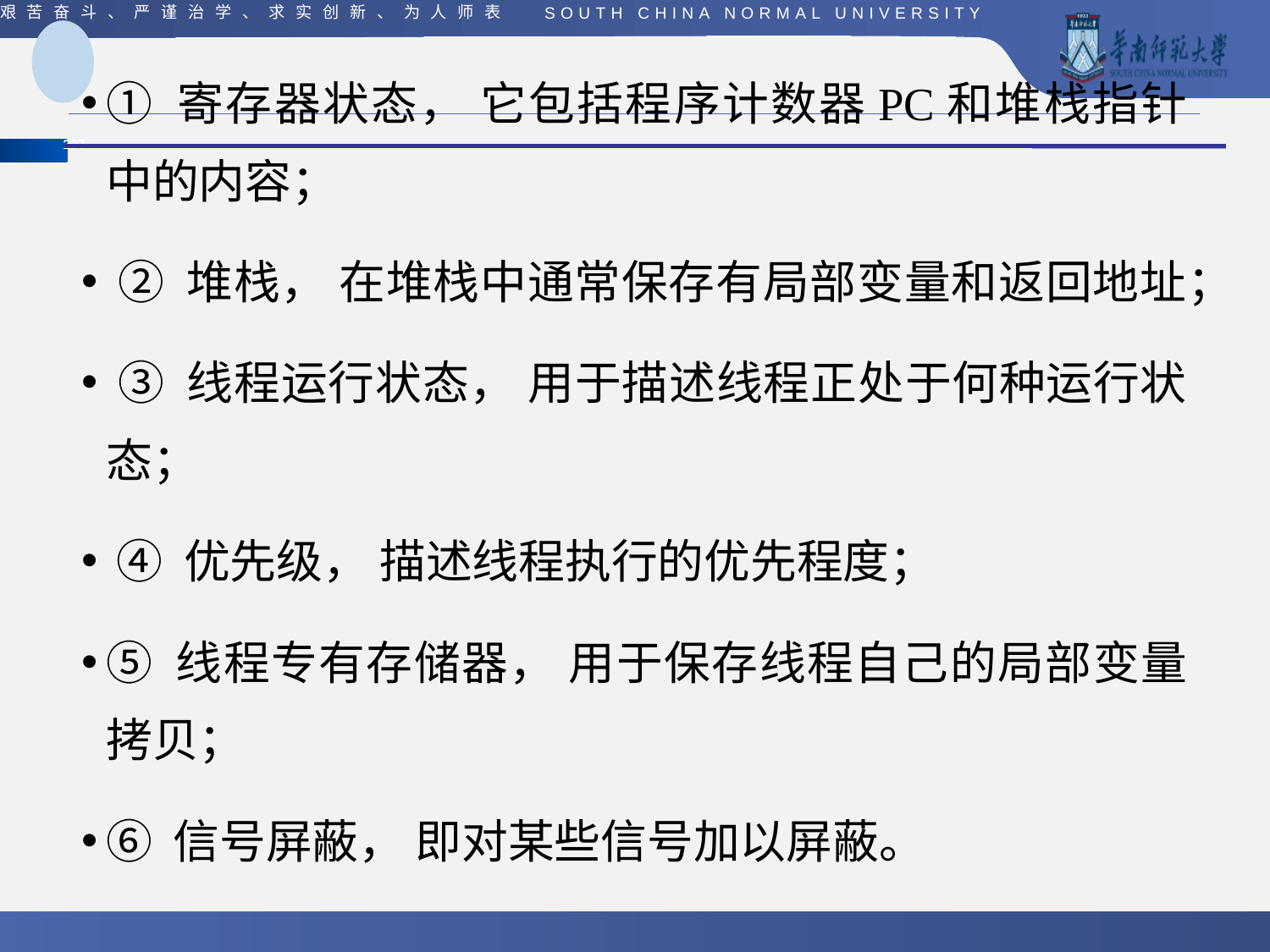

① 寄存器状态， 它包括程序计数器PC和堆栈指针中的内容；
 ② 堆栈， 在堆栈中通常保存有局部变量和返回地址；
 ③ 线程运行状态， 用于描述线程正处于何种运行状态；
 ④ 优先级， 描述线程执行的优先程度；
⑤ 线程专有存储器， 用于保存线程自己的局部变量拷贝；
⑥ 信号屏蔽， 即对某些信号加以屏蔽。

297